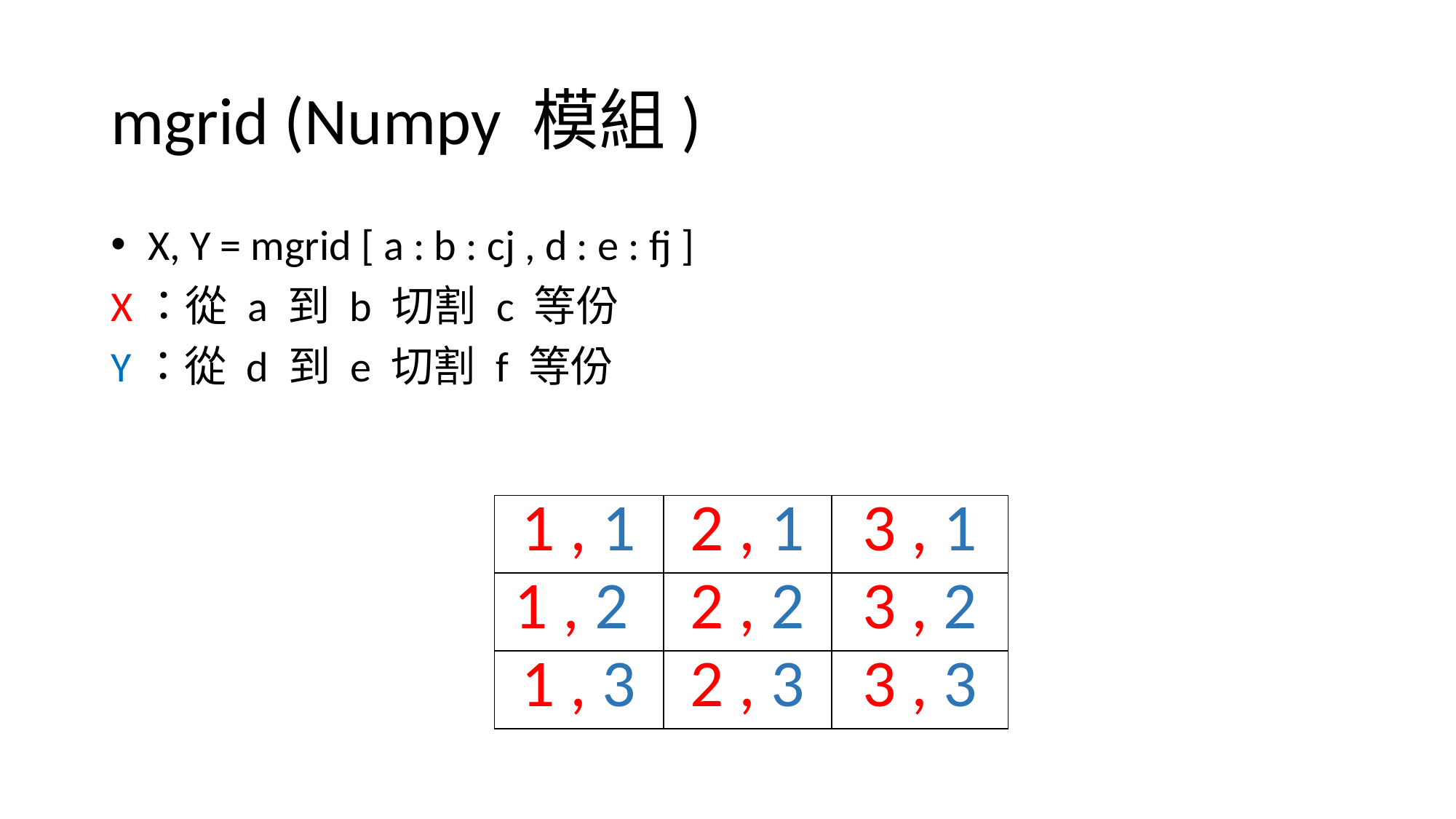

# mgrid (Numpy 模組)
 X, Y = mgrid [ a : b : cj , d : e : fj ]
X：從 a 到 b 切割 c 等份
Y：從 d 到 e 切割 f 等份

| 1 , 1 | 2 , 1 | 3 , 1 |
| --- | --- | --- |
| 1 , 2 | 2 , 2 | 3 , 2 |
| 1 , 3 | 2 , 3 | 3 , 3 |